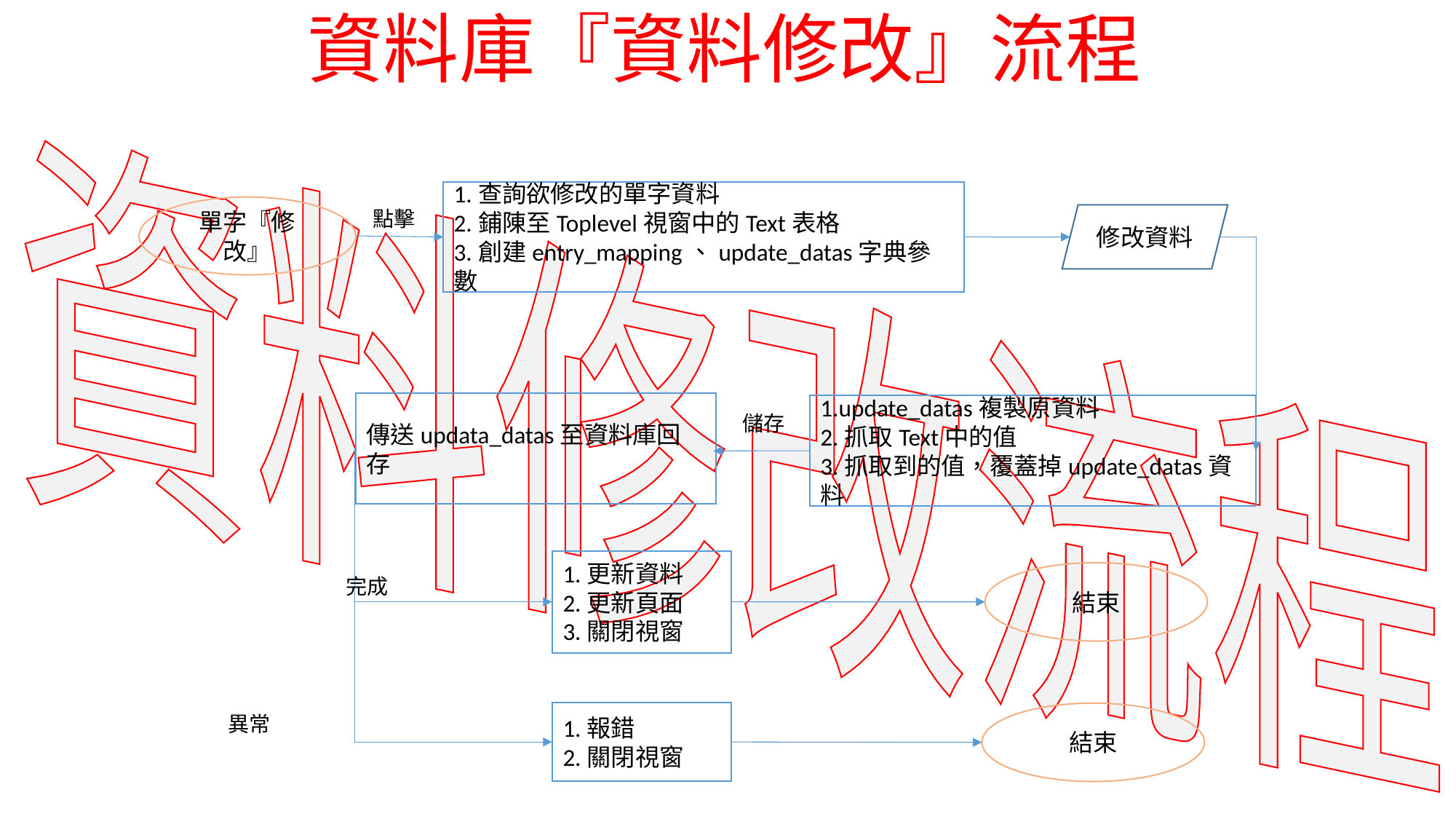

資料庫『資料修改』流程
資料修改流程
1.查詢欲修改的單字資料
2.鋪陳至Toplevel視窗中的Text表格
3.創建entry_mapping、update_datas字典參數
單字『修改』
點擊
修改資料
傳送updata_datas至資料庫回存
1.update_datas複製原資料
2.抓取Text中的值
3.抓取到的值，覆蓋掉update_datas資料
儲存
1.更新資料
2.更新頁面
3.關閉視窗
結束
完成
1.報錯
2.關閉視窗
結束
異常